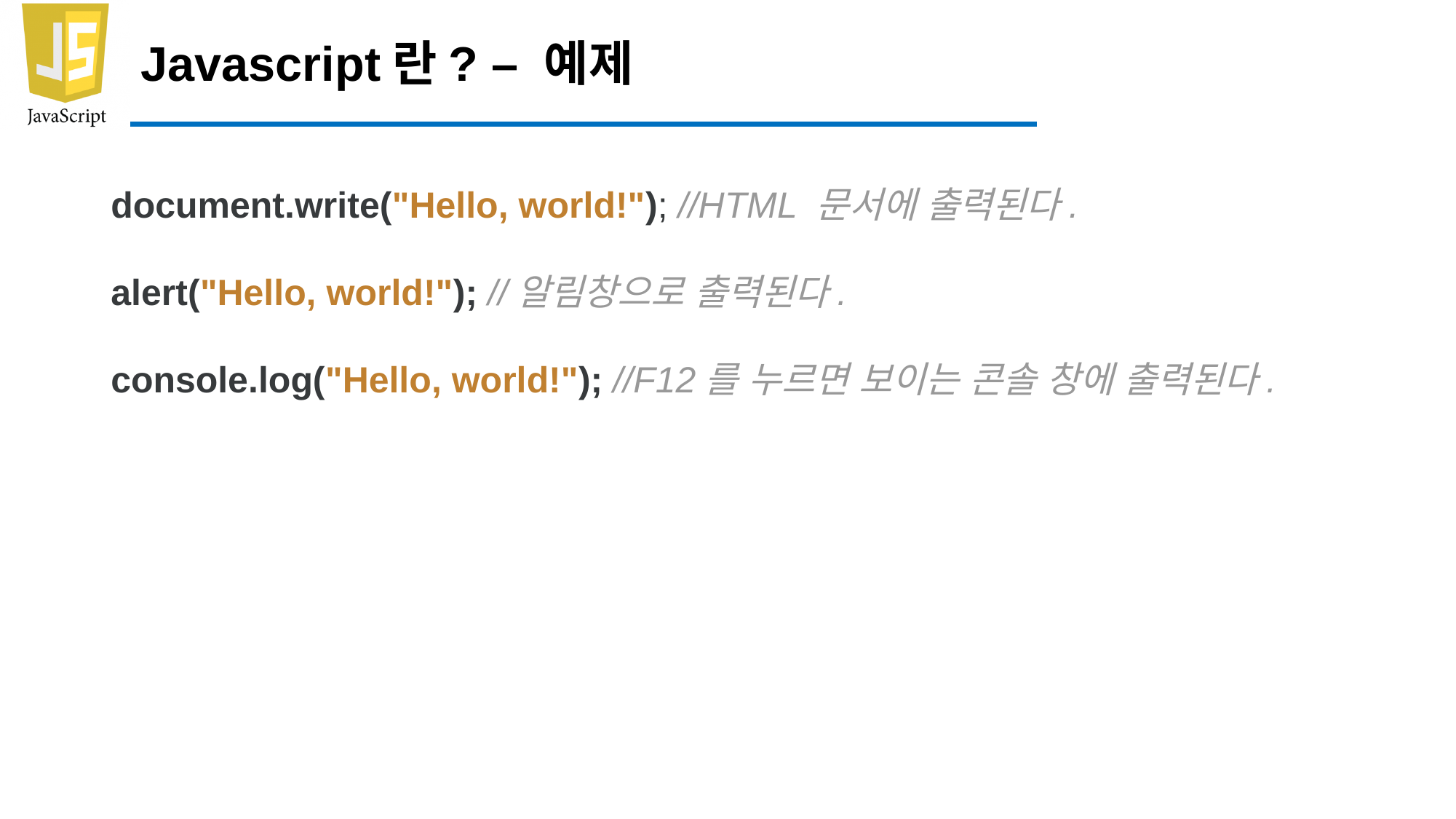

# Javascript란? – 예제
document.write("Hello, world!"); //HTML 문서에 출력된다.

alert("Hello, world!"); //알림창으로 출력된다.

console.log("Hello, world!"); //F12를 누르면 보이는 콘솔 창에 출력된다.